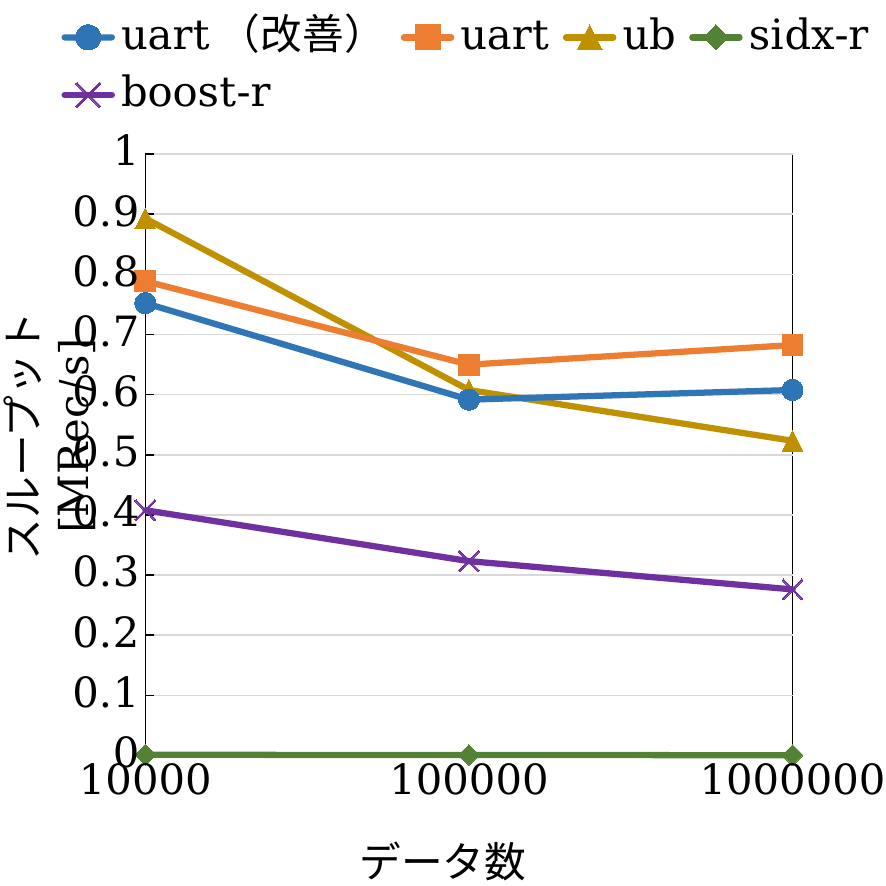

### Chart

| Category | uart（改善） | uart | ub | sidx-r | boost-r |
|---|---|---|---|---|---|
スループット [MRec/s]
データ数